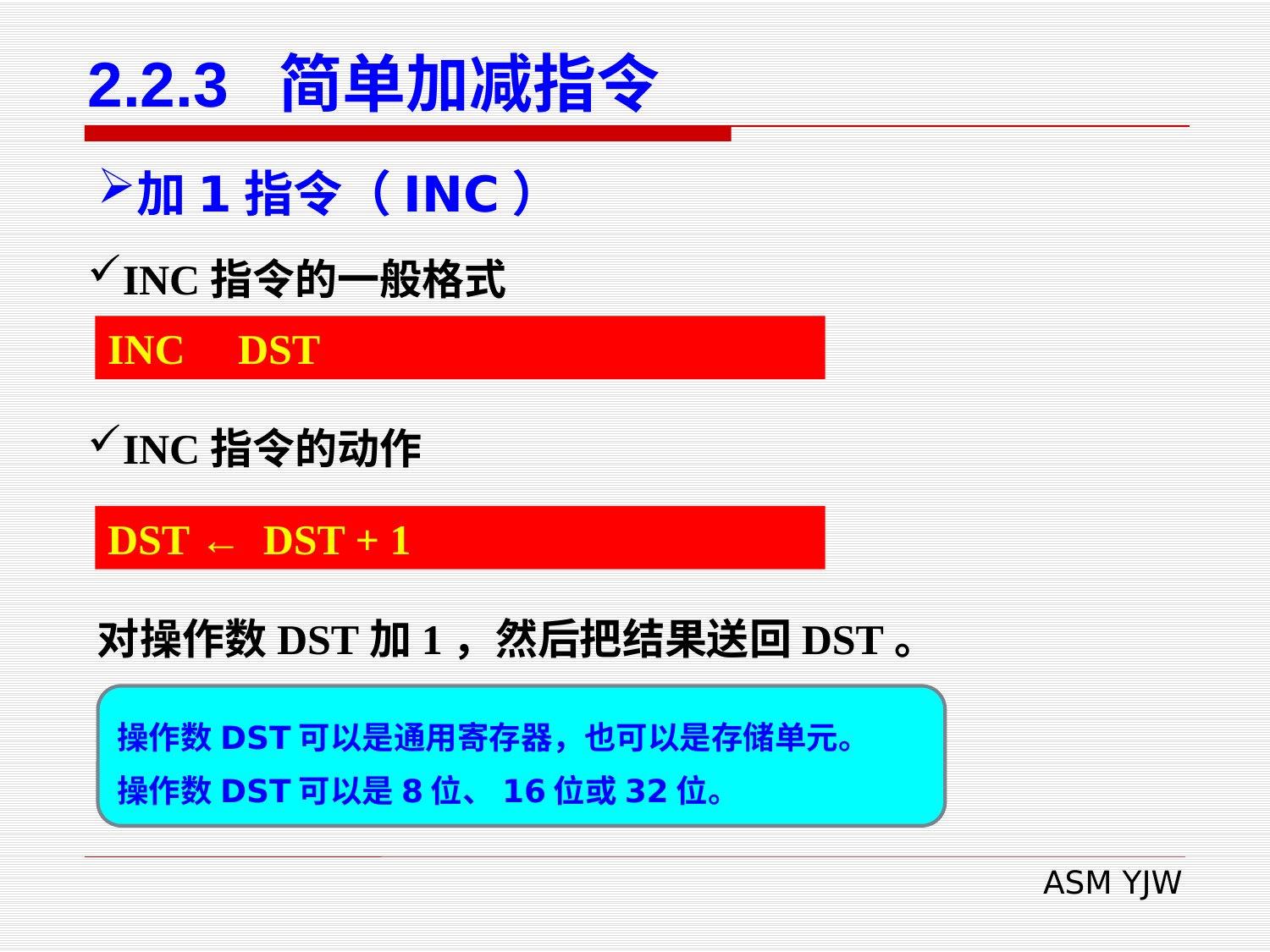

# 2.2.3  简单加减指令
加1指令（INC）
INC指令的一般格式
INC     DST
INC指令的动作
DST ←  DST + 1
对操作数DST加1，然后把结果送回DST。
操作数DST可以是通用寄存器，也可以是存储单元。
操作数DST可以是8位、16位或32位。